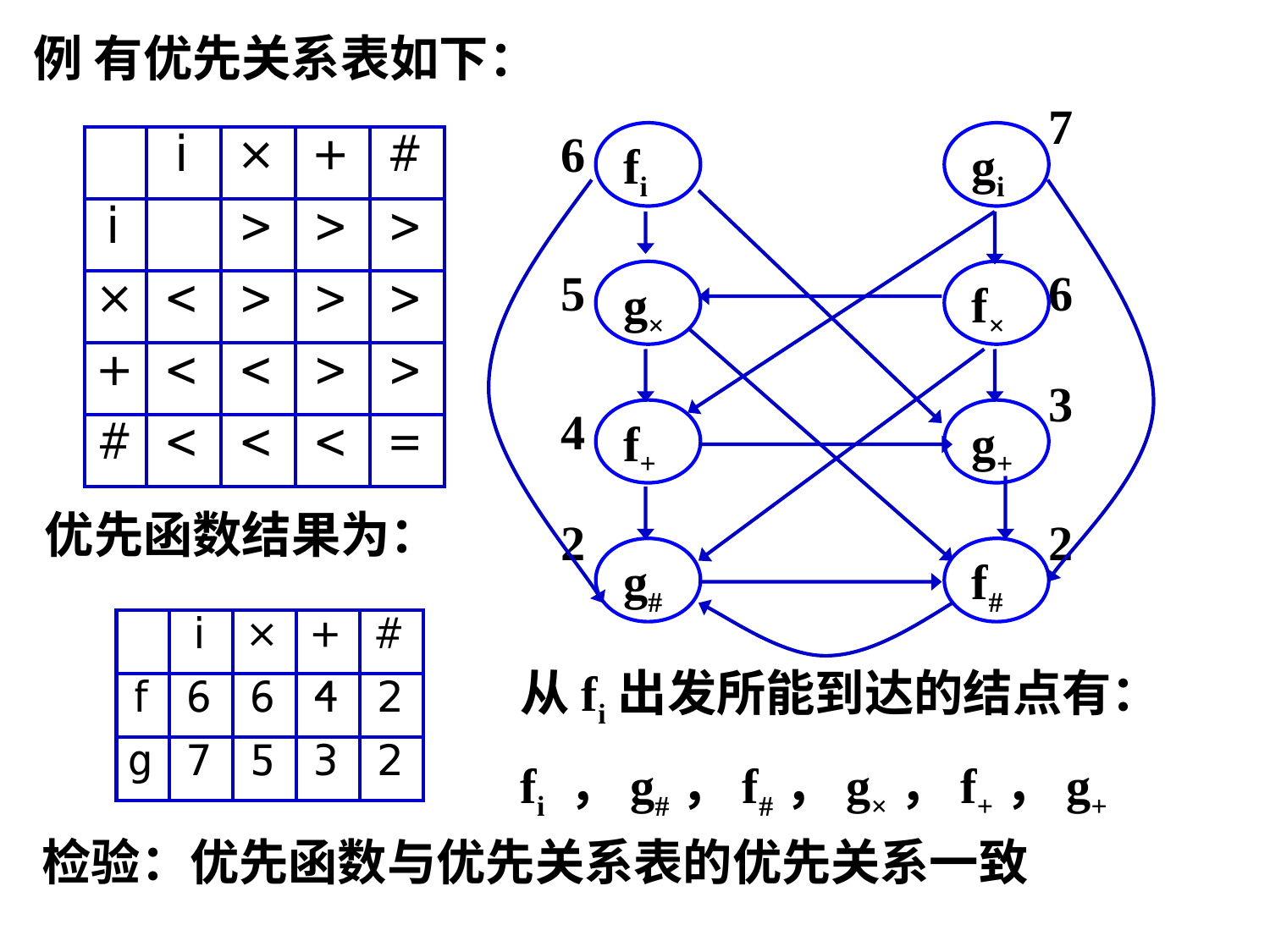

例 有优先关系表如下：
7
5
6
3
4
2
2
6
 fi
 gi
 g×
 f×
 f+
 g+
 g#
 f#
|  | i | × | + | # |
| --- | --- | --- | --- | --- |
| i |  | > | > | > |
| × | < | > | > | > |
| + | < | < | > | > |
| # | < | < | < | = |

优先函数结果为：

|  | i | × | + | # |
| --- | --- | --- | --- | --- |
| f | 6 | 6 | 4 | 2 |
| g | 7 | 5 | 3 | 2 |
从fi出发所能到达的结点有：
fi ，g#，f#，g×，f+，g+
检验：优先函数与优先关系表的优先关系一致